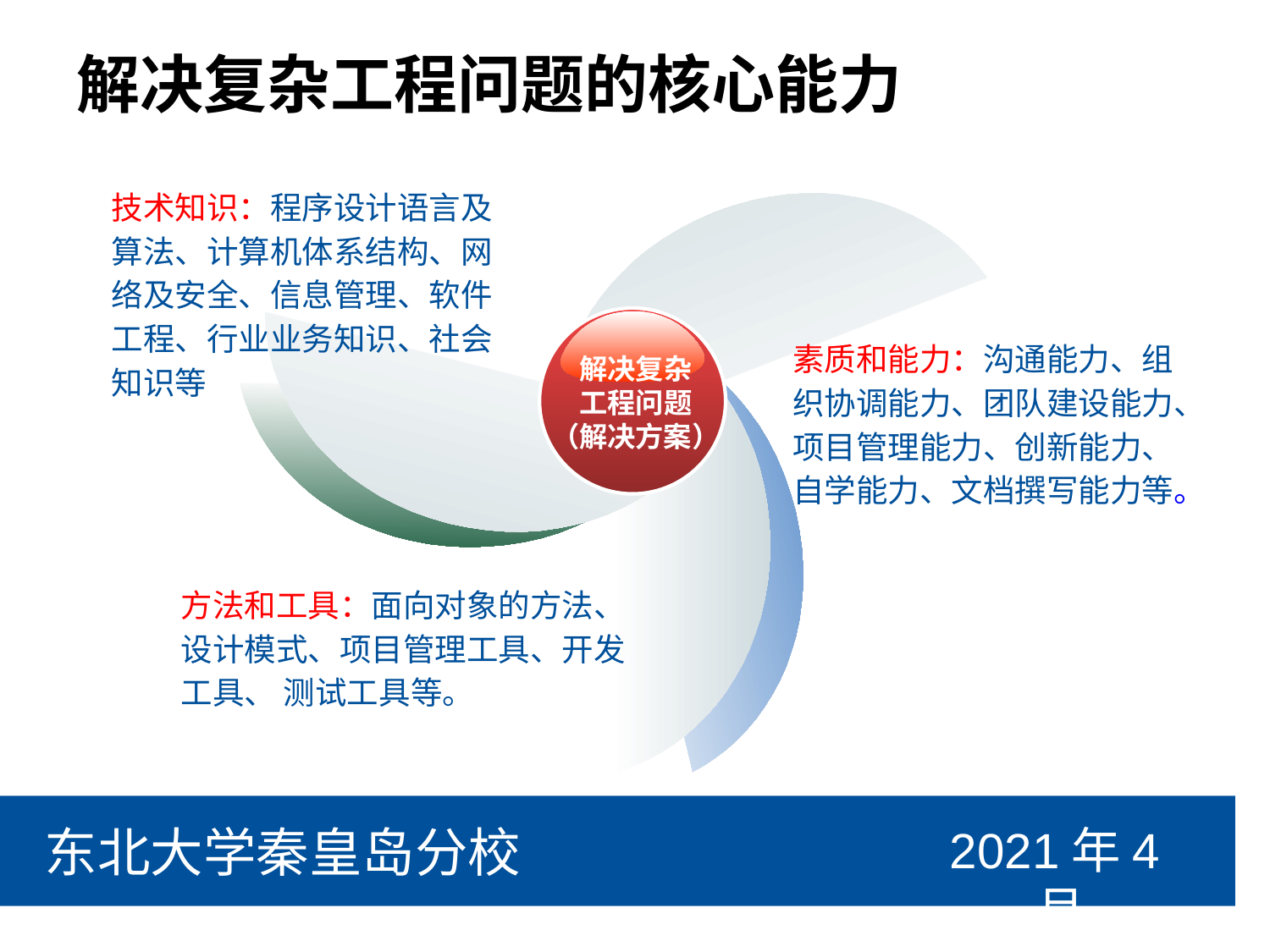

# 解决复杂工程问题的核心能力
技术知识：程序设计语言及算法、计算机体系结构、网络及安全、信息管理、软件工程、行业业务知识、社会知识等

素质和能力：沟通能力、组织协调能力、团队建设能力、项目管理能力、创新能力、自学能力、文档撰写能力等。
解决复杂
工程问题
（解决方案）
方法和工具：面向对象的方法、设计模式、项目管理工具、开发工具、 测试工具等。